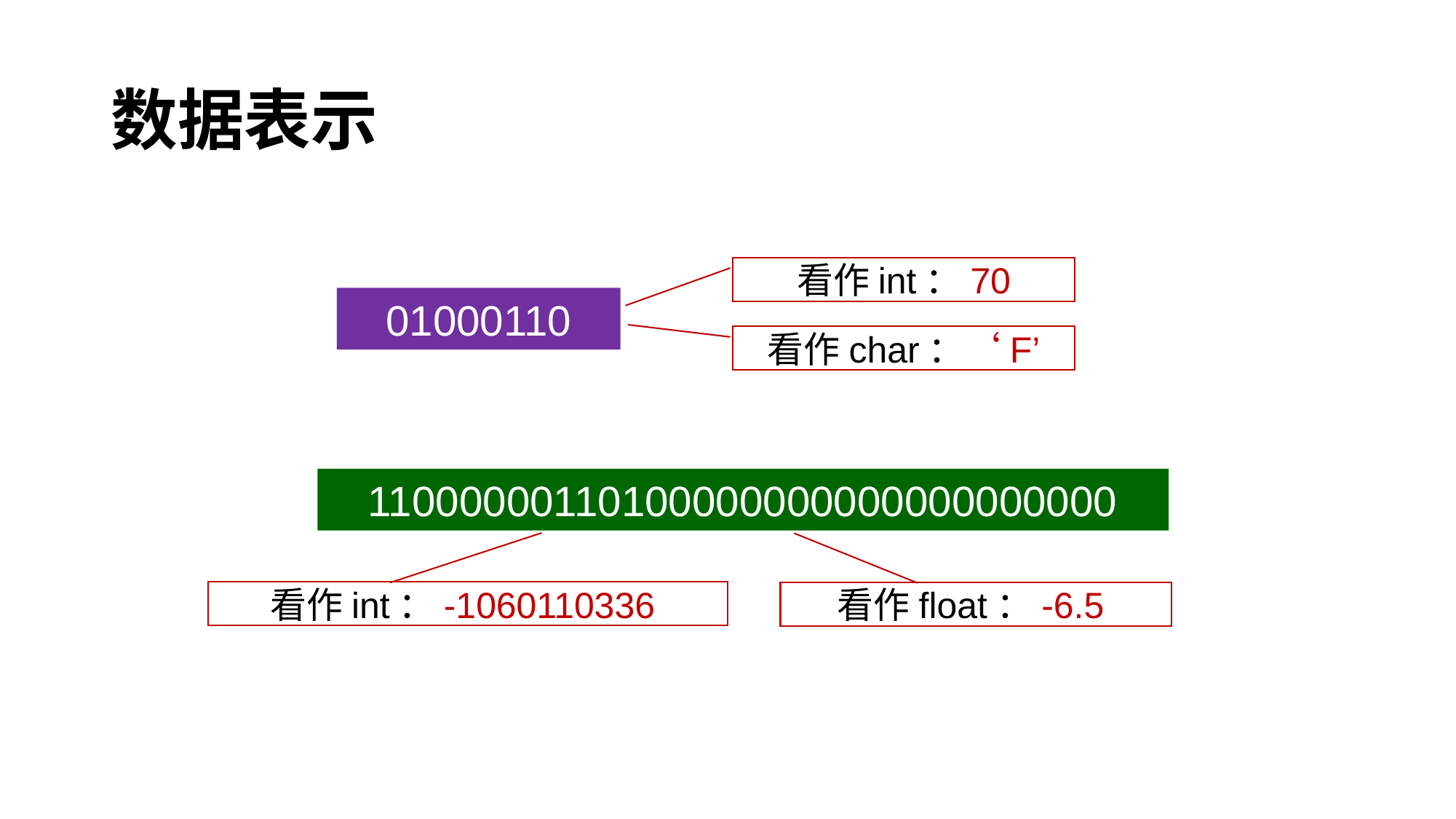

# 数据表示
看作int：70
01000110
看作char：‘F’
11000000110100000000000000000000
看作int：-1060110336
看作float：-6.5